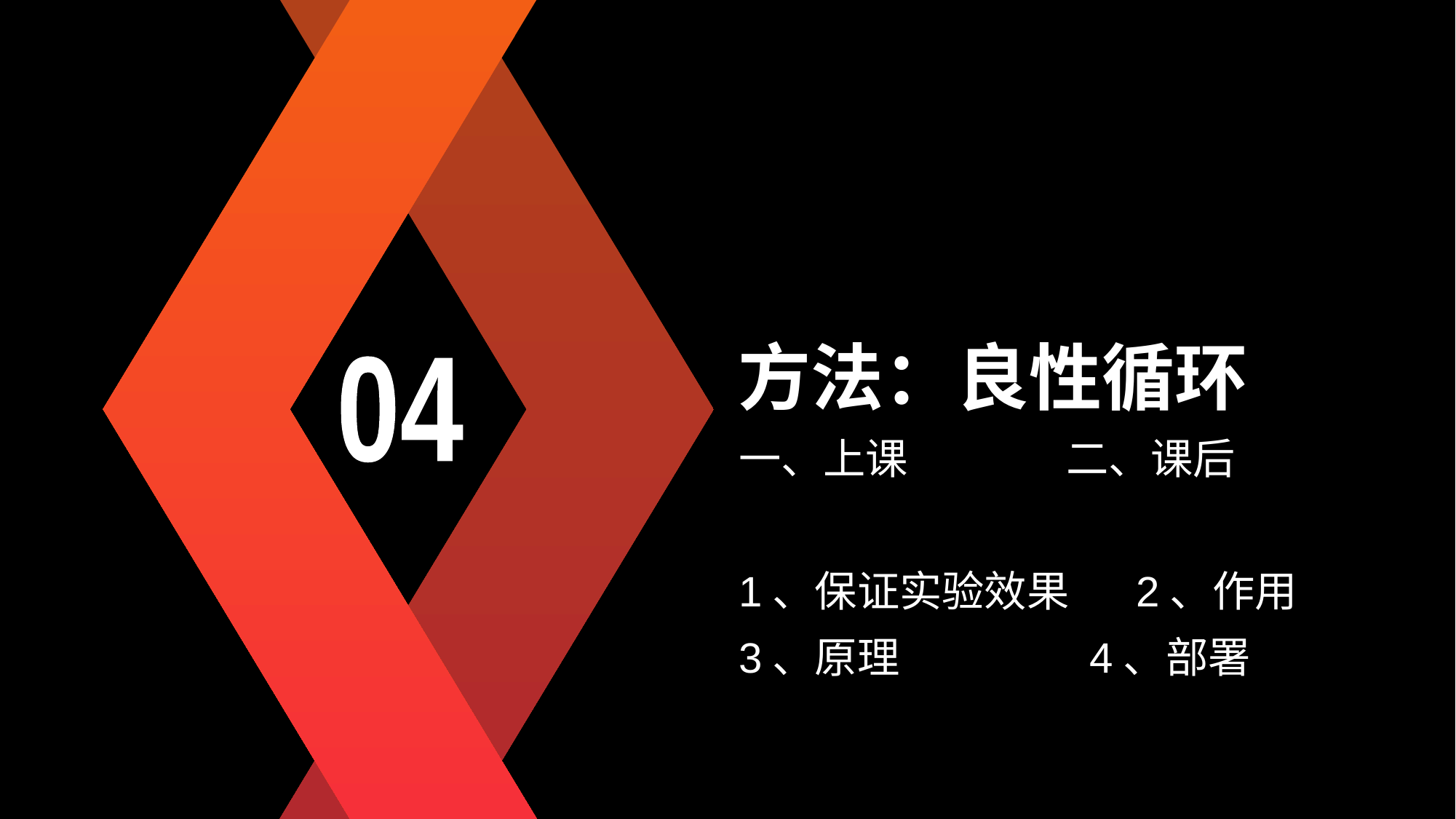

# 方法：良性循环
04
一、上课		二、课后

1、保证实验效果      2、作用
3、原理                   4、部署